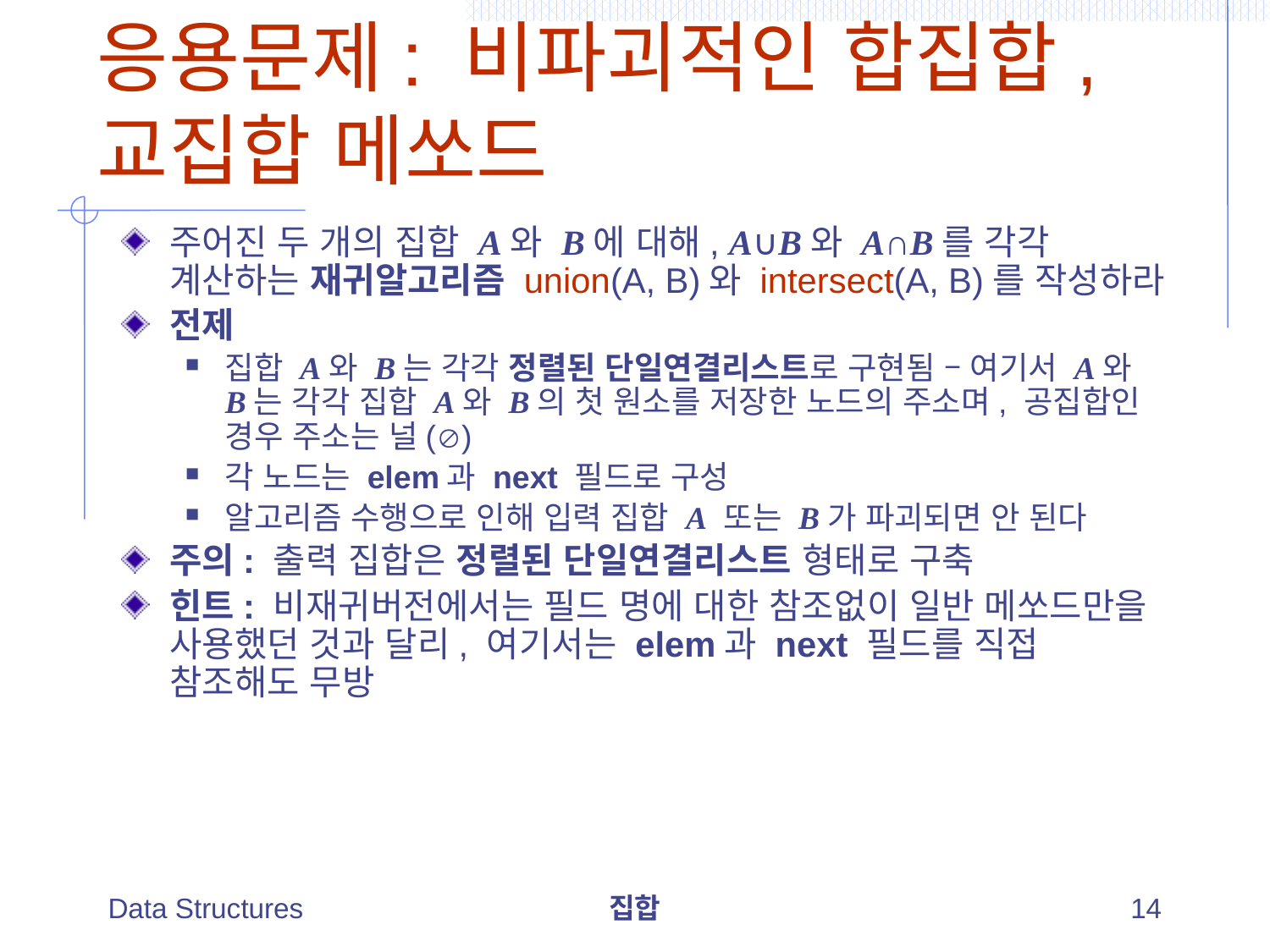

# 응용문제: 비파괴적인 합집합, 교집합 메쏘드
주어진 두 개의 집합 A와 B에 대해, A∪B와 A∩B를 각각 계산하는 재귀알고리즘 union(A, B)와 intersect(A, B)를 작성하라
전제
집합 A와 B는 각각 정렬된 단일연결리스트로 구현됨 – 여기서 A와 B는 각각 집합 A와 B의 첫 원소를 저장한 노드의 주소며, 공집합인 경우 주소는 널(∅)
각 노드는 elem과 next 필드로 구성
알고리즘 수행으로 인해 입력 집합 A 또는 B가 파괴되면 안 된다
주의: 출력 집합은 정렬된 단일연결리스트 형태로 구축
힌트: 비재귀버전에서는 필드 명에 대한 참조없이 일반 메쏘드만을 사용했던 것과 달리, 여기서는 elem과 next 필드를 직접 참조해도 무방
Data Structures
집합
14